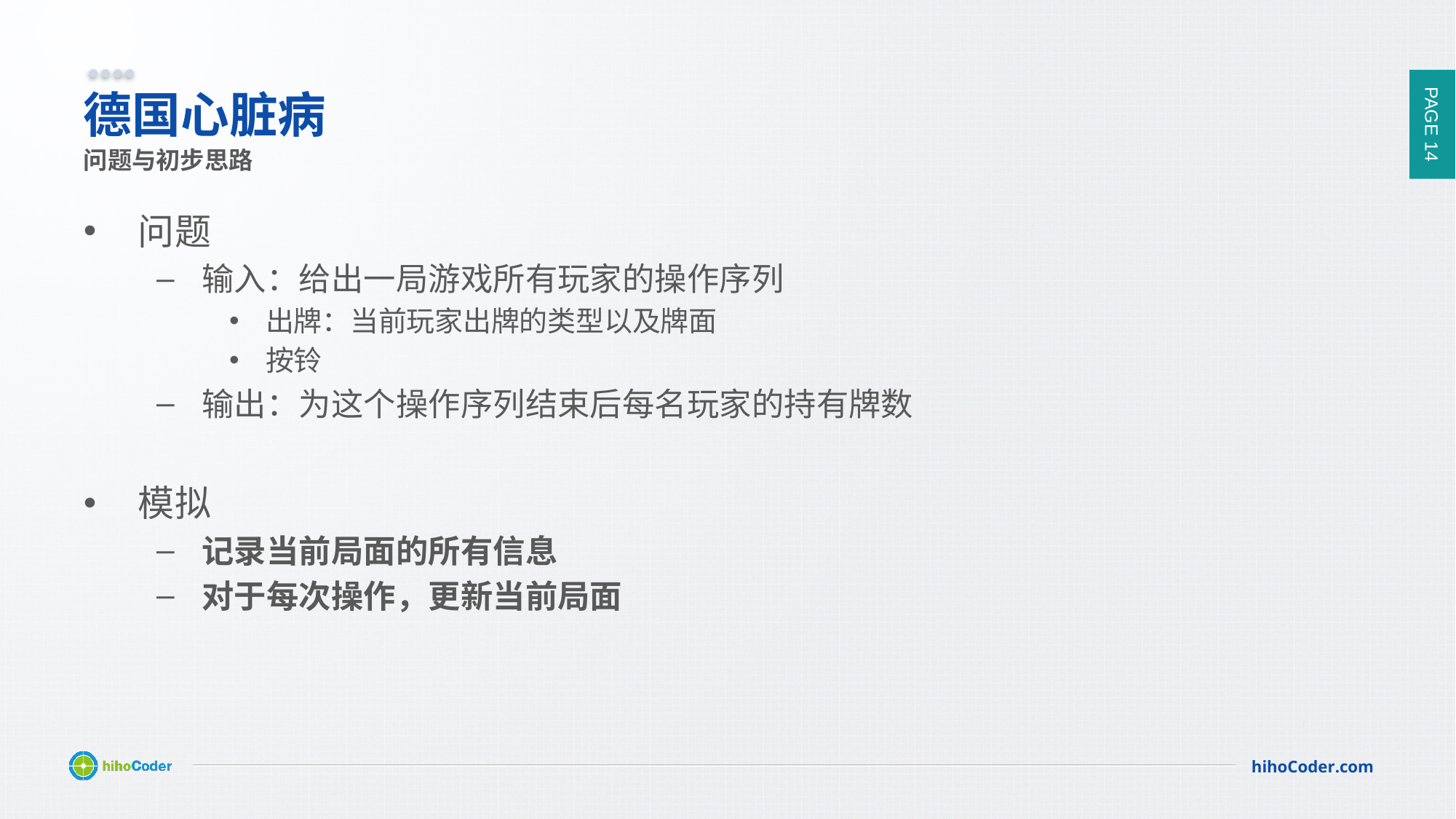

# 德国心脏病
问题与初步思路
问题
输入：给出一局游戏所有玩家的操作序列
出牌：当前玩家出牌的类型以及牌面
按铃
输出：为这个操作序列结束后每名玩家的持有牌数

模拟
记录当前局面的所有信息
对于每次操作，更新当前局面